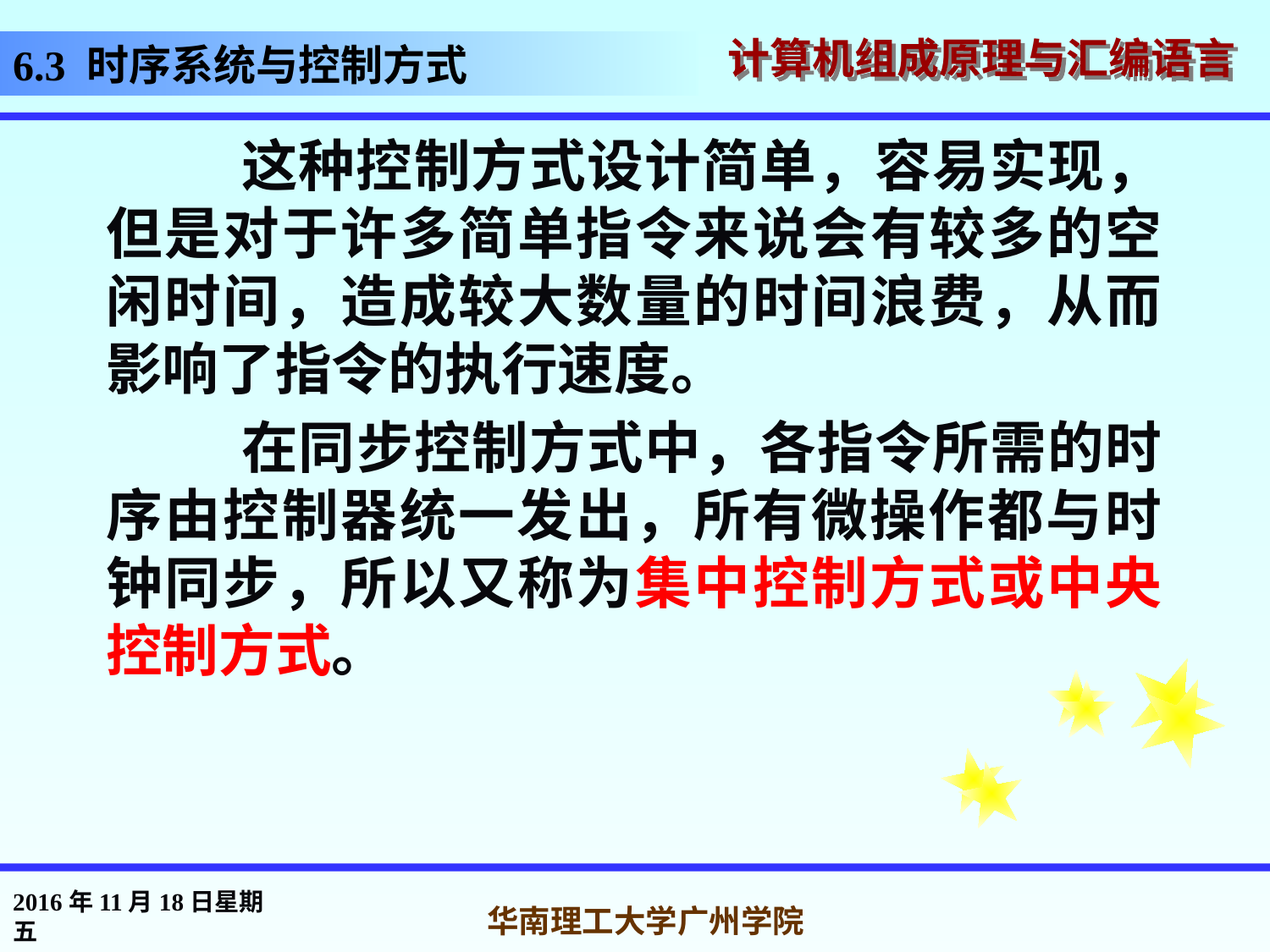

# 6.3 时序系统与控制方式
            这种控制方式设计简单，容易实现，但是对于许多简单指令来说会有较多的空闲时间，造成较大数量的时间浪费，从而影响了指令的执行速度。
            在同步控制方式中，各指令所需的时序由控制器统一发出，所有微操作都与时钟同步，所以又称为集中控制方式或中央控制方式。
2016年11月18日星期五
华南理工大学广州学院